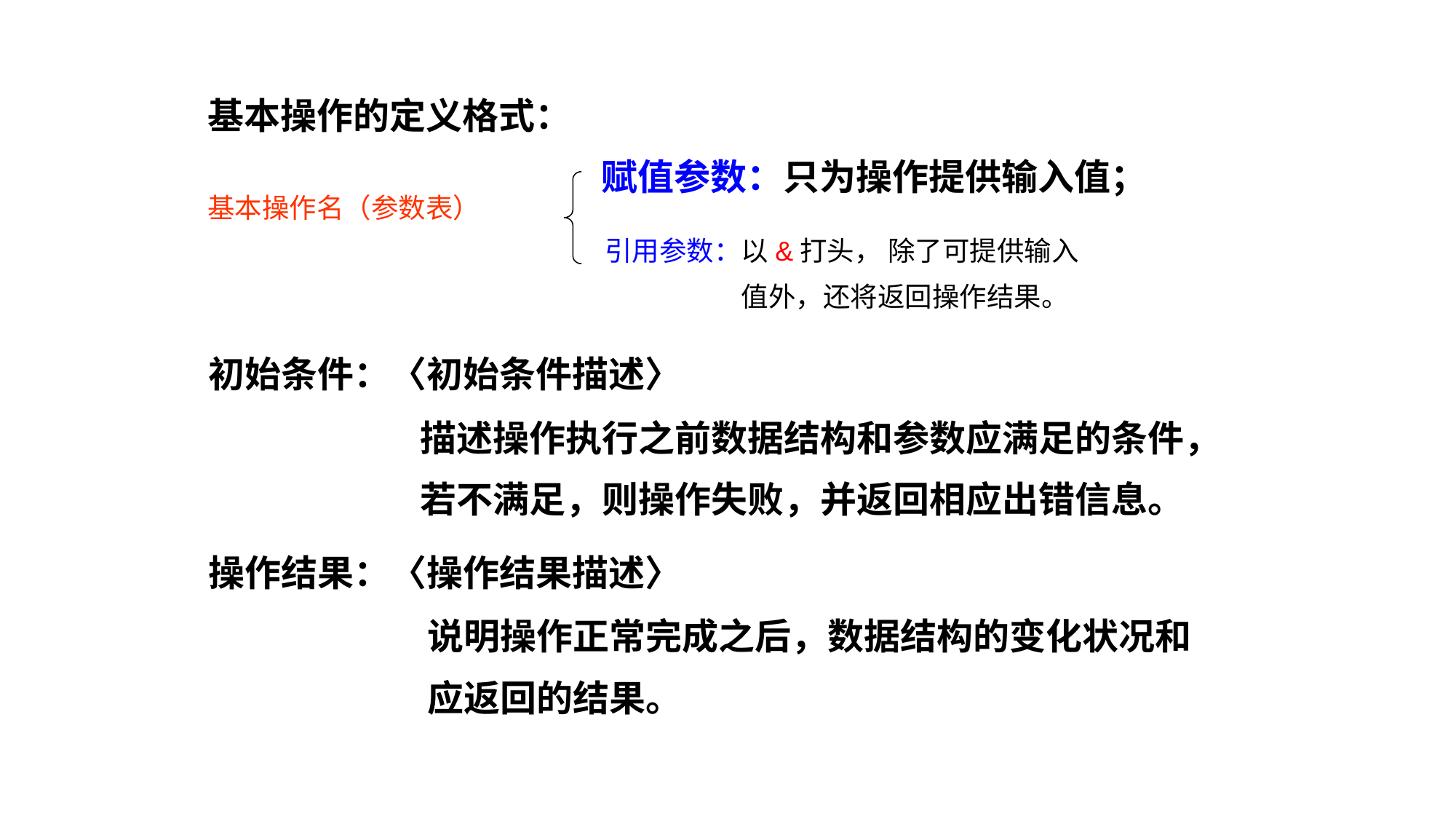

基本操作的定义格式：
赋值参数：只为操作提供输入值；
基本操作名（参数表）

引用参数：以&打头， 除了可提供输入
                     值外，还将返回操作结果。
初始条件：〈初始条件描述〉
描述操作执行之前数据结构和参数应满足的条件，
若不满足，则操作失败，并返回相应出错信息。
操作结果：〈操作结果描述〉
说明操作正常完成之后，数据结构的变化状况和
应返回的结果。